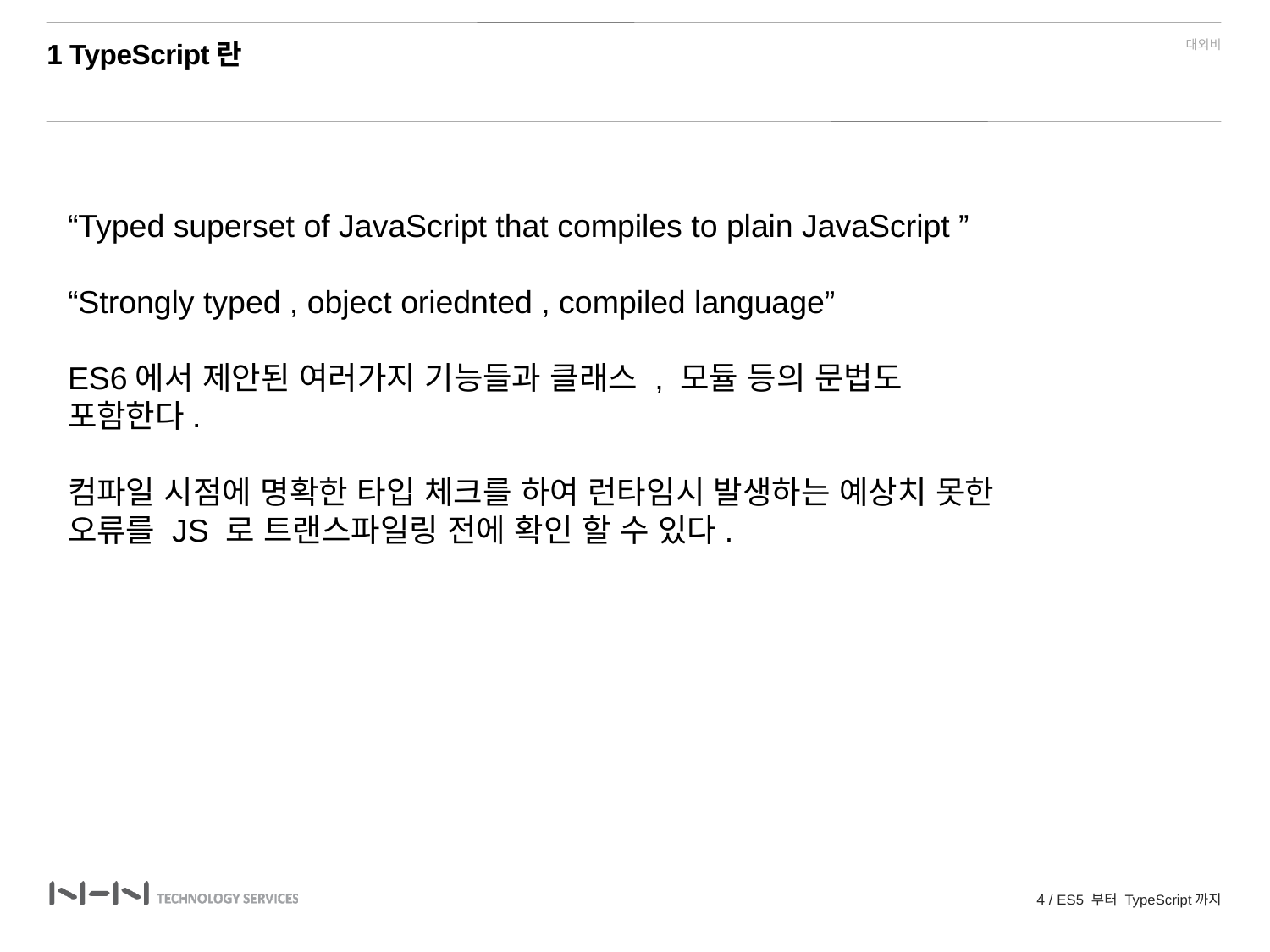

1 TypeScript란

“Typed superset of JavaScript that compiles to plain JavaScript ”

“Strongly typed , object oriednted , compiled language”

ES6에서 제안된 여러가지 기능들과 클래스 , 모듈 등의 문법도 포함한다.

컴파일 시점에 명확한 타입 체크를 하여 런타임시 발생하는 예상치 못한 오류를 JS 로 트랜스파일링 전에 확인 할 수 있다.